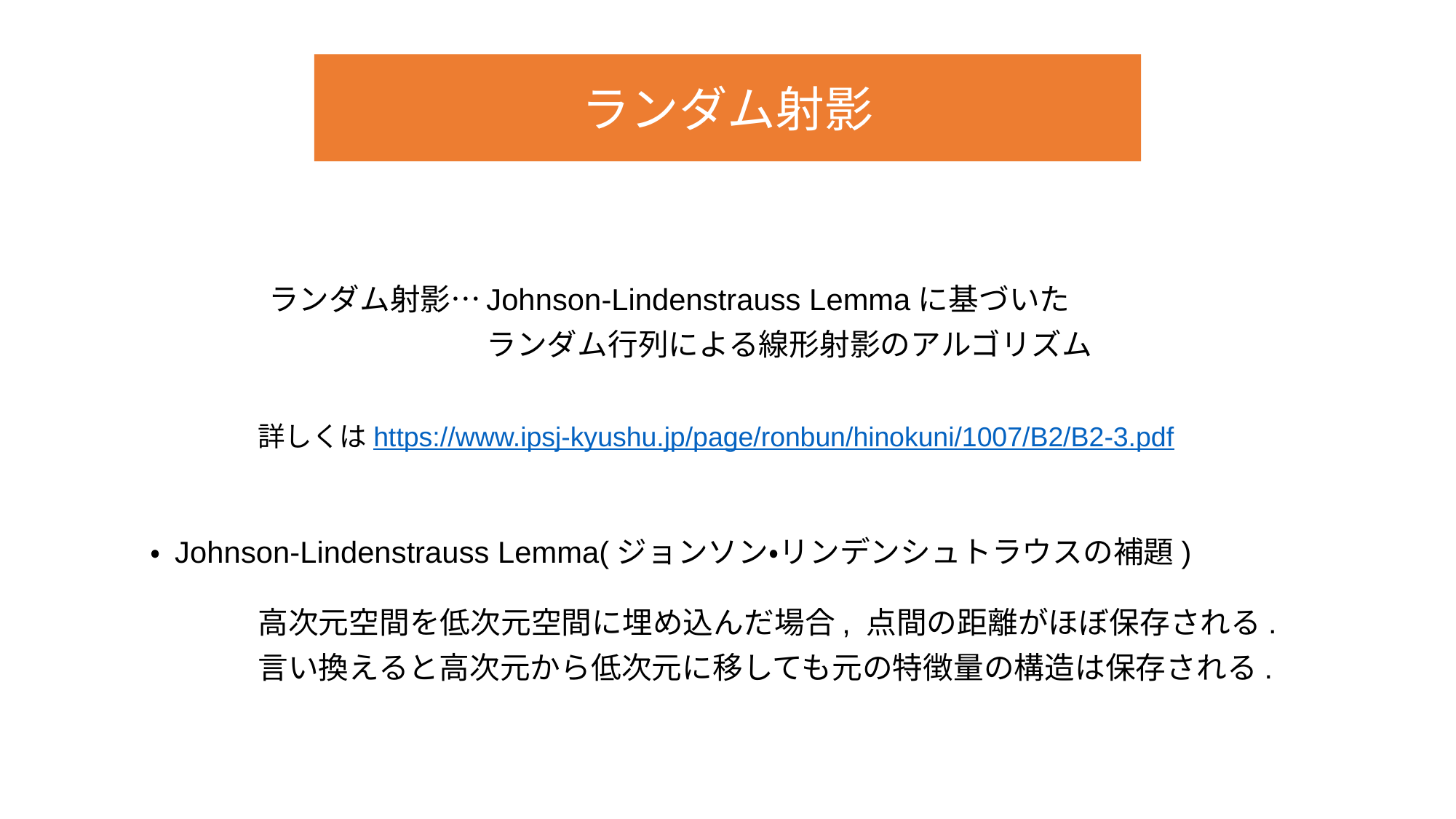

ランダム射影
ランダム射影…
Johnson-Lindenstrauss Lemmaに基づいた
ランダム行列による線形射影のアルゴリズム
詳しくはhttps://www.ipsj-kyushu.jp/page/ronbun/hinokuni/1007/B2/B2-3.pdf
・ Johnson-Lindenstrauss Lemma(ジョンソン・リンデンシュトラウスの補題)
高次元空間を低次元空間に埋め込んだ場合, 点間の距離がほぼ保存される.
言い換えると高次元から低次元に移しても元の特徴量の構造は保存される.